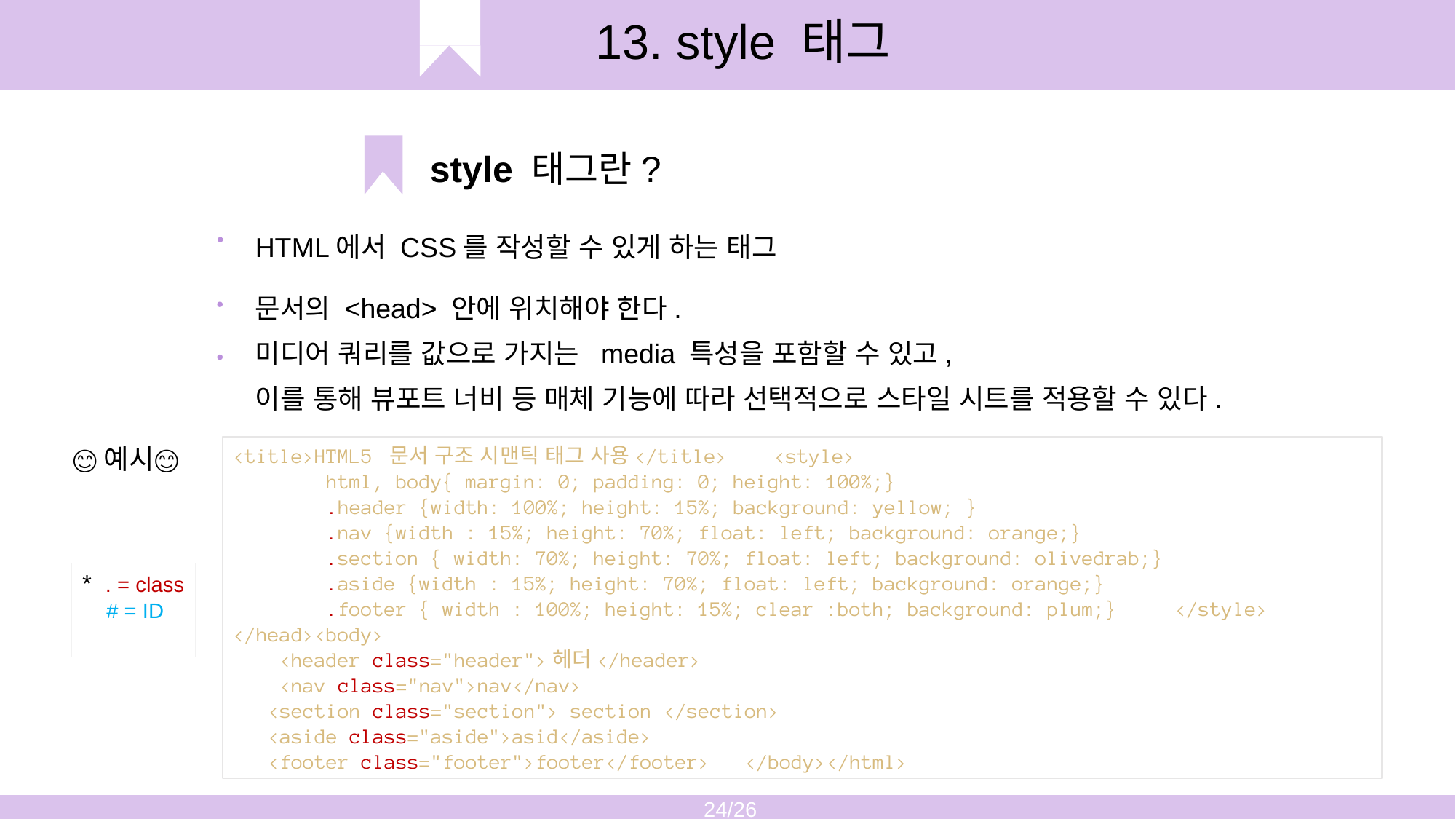

13. style 태그
style 태그란?

HTML에서 CSS를 작성할 수 있게 하는 태그
문서의 <head> 안에 위치해야 한다.
미디어 쿼리를 값으로 가지는  media 특성을 포함할 수 있고,
이를 통해 뷰포트 너비 등 매체 기능에 따라 선택적으로 스타일 시트를 적용할 수 있다.

😊예시😊
<title>HTML5 문서 구조 시맨틱 태그 사용</title>    <style>
        html, body{ margin: 0; padding: 0; height: 100%;}
        .header {width: 100%; height: 15%; background: yellow; }
        .nav {width : 15%; height: 70%; float: left; background: orange;}
        .section { width: 70%; height: 70%; float: left; background: olivedrab;}
        .aside {width : 15%; height: 70%; float: left; background: orange;}
        .footer { width : 100%; height: 15%; clear :both; background: plum;}     </style>
</head><body>
    <header class="header">헤더</header>
    <nav class="nav">nav</nav>
   <section class="section"> section </section>
   <aside class="aside">asid</aside>
   <footer class="footer">footer</footer>   </body></html>
*  . = class
    # = ID

24/26